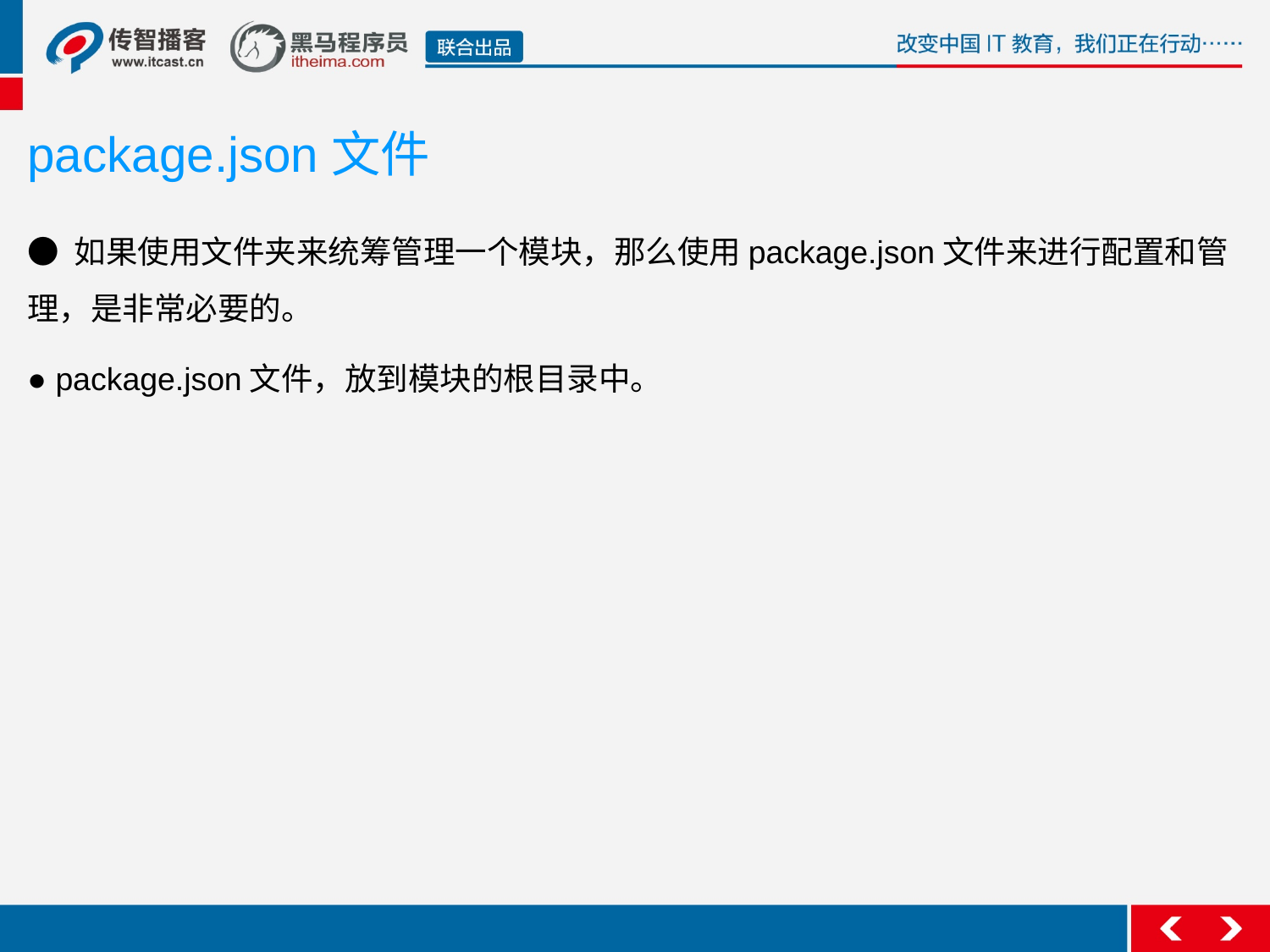

package.json文件
● 如果使用文件夹来统筹管理一个模块，那么使用package.json文件来进行配置和管理，是非常必要的。
● package.json文件，放到模块的根目录中。